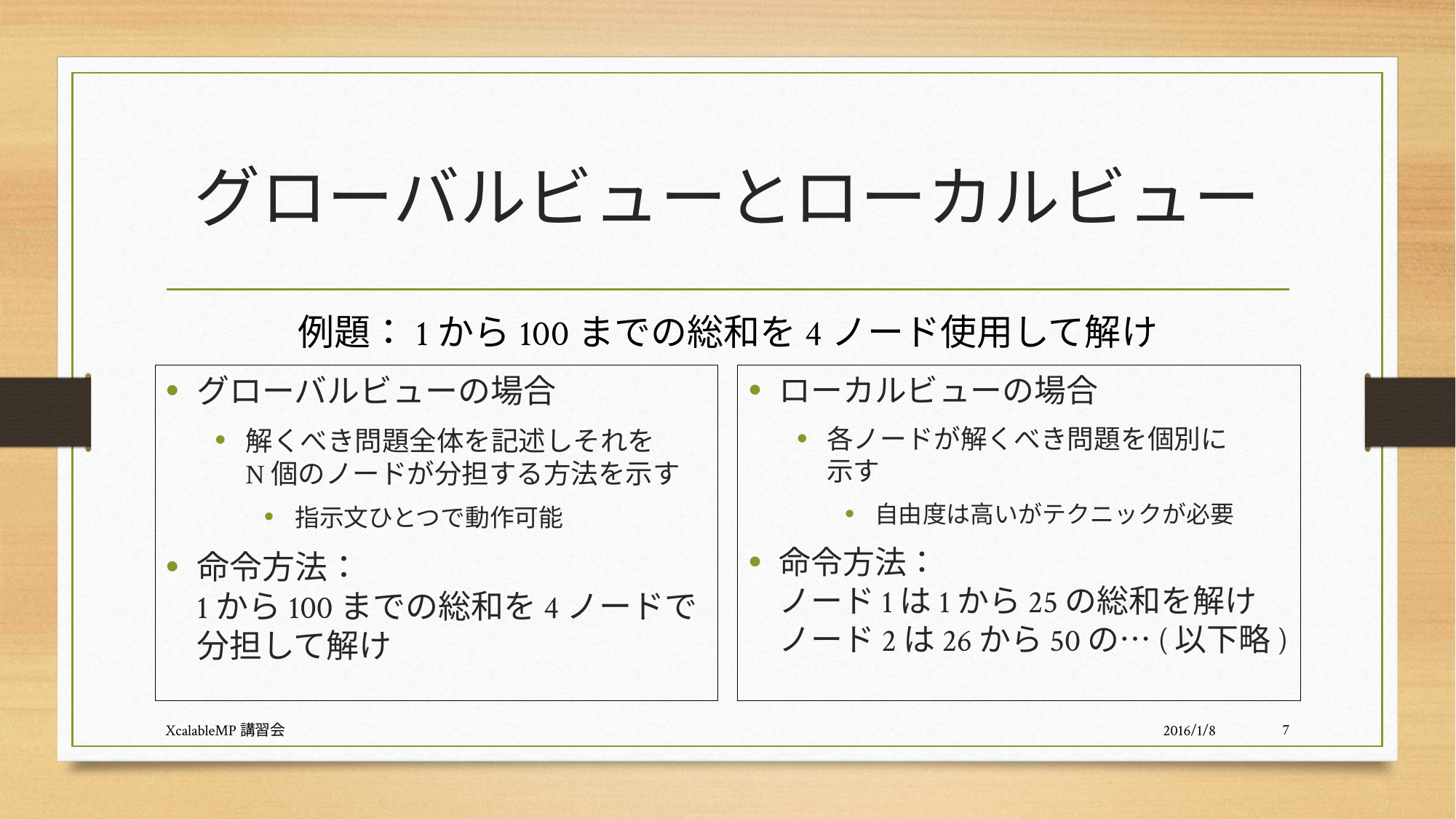

# グローバルビューとローカルビュー
例題：1から100までの総和を4ノード使用して解け
グローバルビューの場合
解くべき問題全体を記述しそれを
N個のノードが分担する方法を示す
指示文ひとつで動作可能
命令方法：
1から100までの総和を4ノードで
分担して解け

ローカルビューの場合
各ノードが解くべき問題を個別に
示す
自由度は高いがテクニックが必要
命令方法：
ノード1は1から25の総和を解け
ノード2は26から50の…(以下略)
XcalableMP講習会
2016/1/8
7